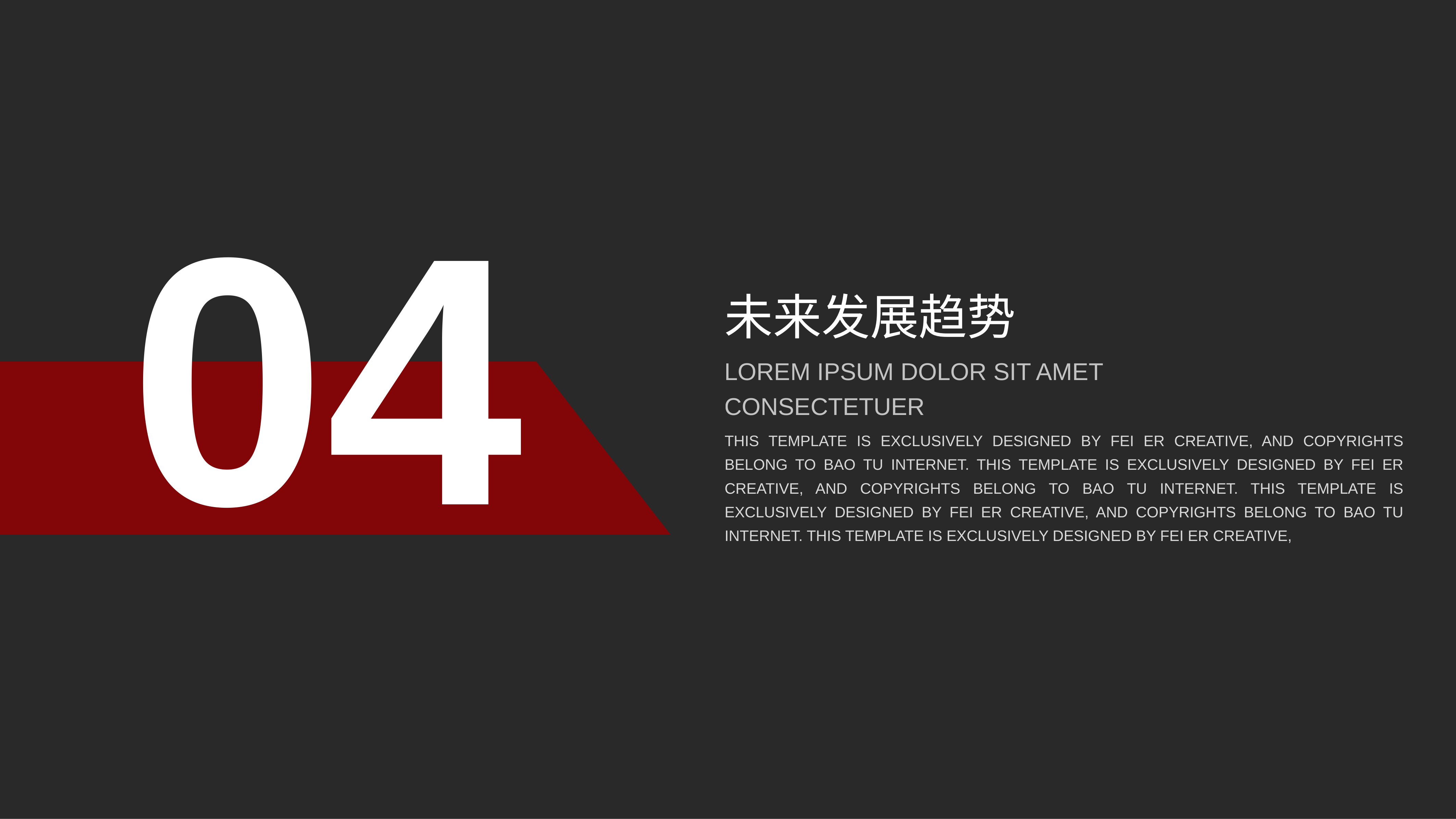

78
04
未来发展趋势
LOREM IPSUM DOLOR SIT AMET  CONSECTETUER
THIS TEMPLATE IS EXCLUSIVELY DESIGNED BY FEI ER CREATIVE, AND COPYRIGHTS BELONG TO BAO TU INTERNET. THIS TEMPLATE IS EXCLUSIVELY DESIGNED BY FEI ER CREATIVE, AND COPYRIGHTS BELONG TO BAO TU INTERNET. THIS TEMPLATE IS EXCLUSIVELY DESIGNED BY FEI ER CREATIVE, AND COPYRIGHTS BELONG TO BAO TU INTERNET. THIS TEMPLATE IS EXCLUSIVELY DESIGNED BY FEI ER CREATIVE,